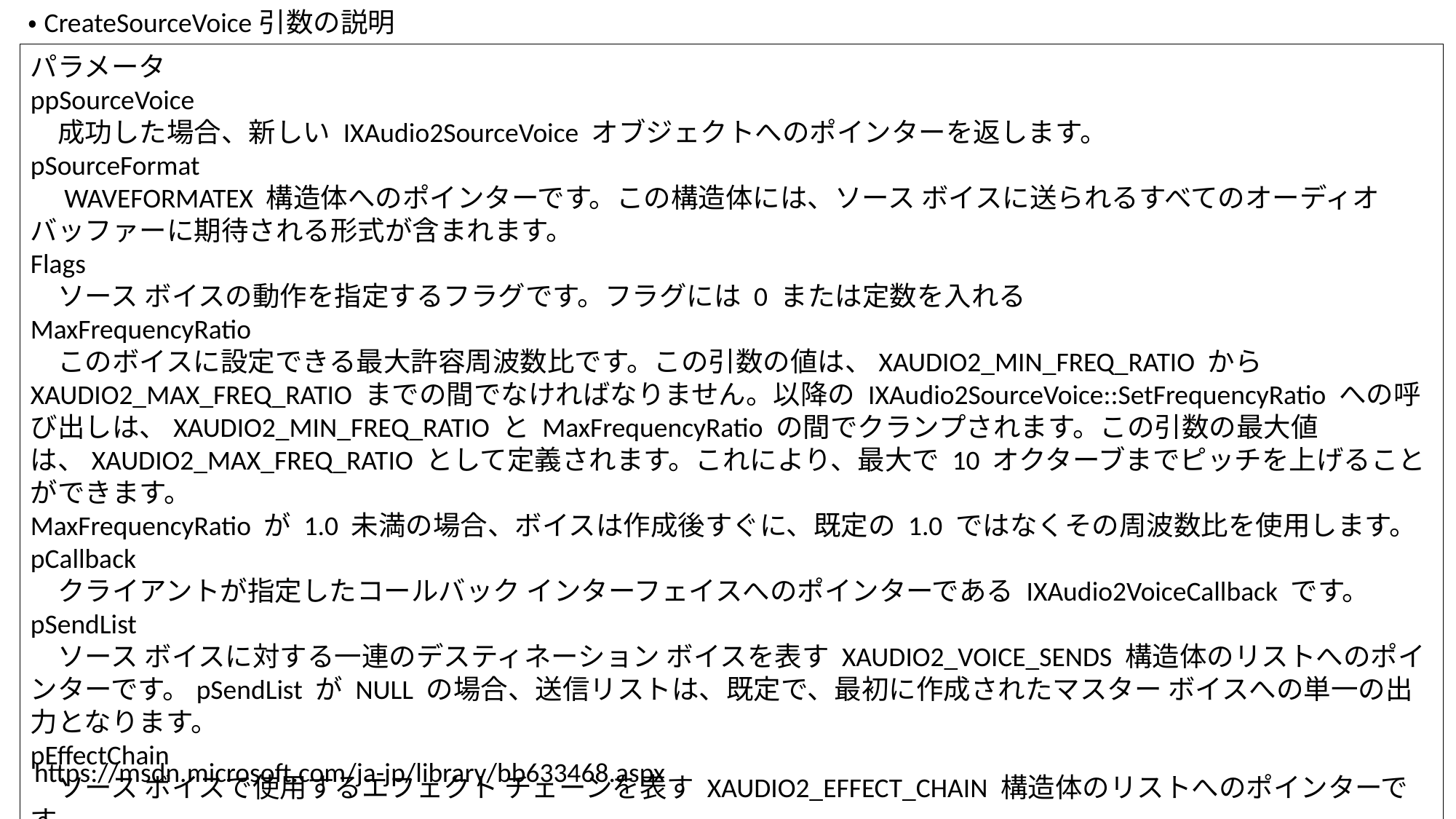

・CreateSourceVoice引数の説明
パラメータ
ppSourceVoice
　成功した場合、新しい IXAudio2SourceVoice オブジェクトへのポインターを返します。
pSourceFormat
　WAVEFORMATEX 構造体へのポインターです。この構造体には、ソース ボイスに送られるすべてのオーディオ バッファーに期待される形式が含まれます。
Flags
　ソース ボイスの動作を指定するフラグです。フラグには 0 または定数を入れる
MaxFrequencyRatio
　このボイスに設定できる最大許容周波数比です。この引数の値は、XAUDIO2_MIN_FREQ_RATIO からXAUDIO2_MAX_FREQ_RATIO までの間でなければなりません。以降の IXAudio2SourceVoice::SetFrequencyRatio への呼び出しは、XAUDIO2_MIN_FREQ_RATIO と MaxFrequencyRatio の間でクランプされます。この引数の最大値は、XAUDIO2_MAX_FREQ_RATIO として定義されます。これにより、最大で 10 オクターブまでピッチを上げることができます。
MaxFrequencyRatio が 1.0 未満の場合、ボイスは作成後すぐに、既定の 1.0 ではなくその周波数比を使用します。
pCallback
　クライアントが指定したコールバック インターフェイスへのポインターである IXAudio2VoiceCallback です。
pSendList
　ソース ボイスに対する一連のデスティネーション ボイスを表す XAUDIO2_VOICE_SENDS 構造体のリストへのポインターです。pSendList が NULL の場合、送信リストは、既定で、最初に作成されたマスター ボイスへの単一の出力となります。
pEffectChain
　ソース ボイスで使用するエフェクト チェーンを表す XAUDIO2_EFFECT_CHAIN 構造体のリストへのポインターです。
https://msdn.microsoft.com/ja-jp/library/bb633468.aspx